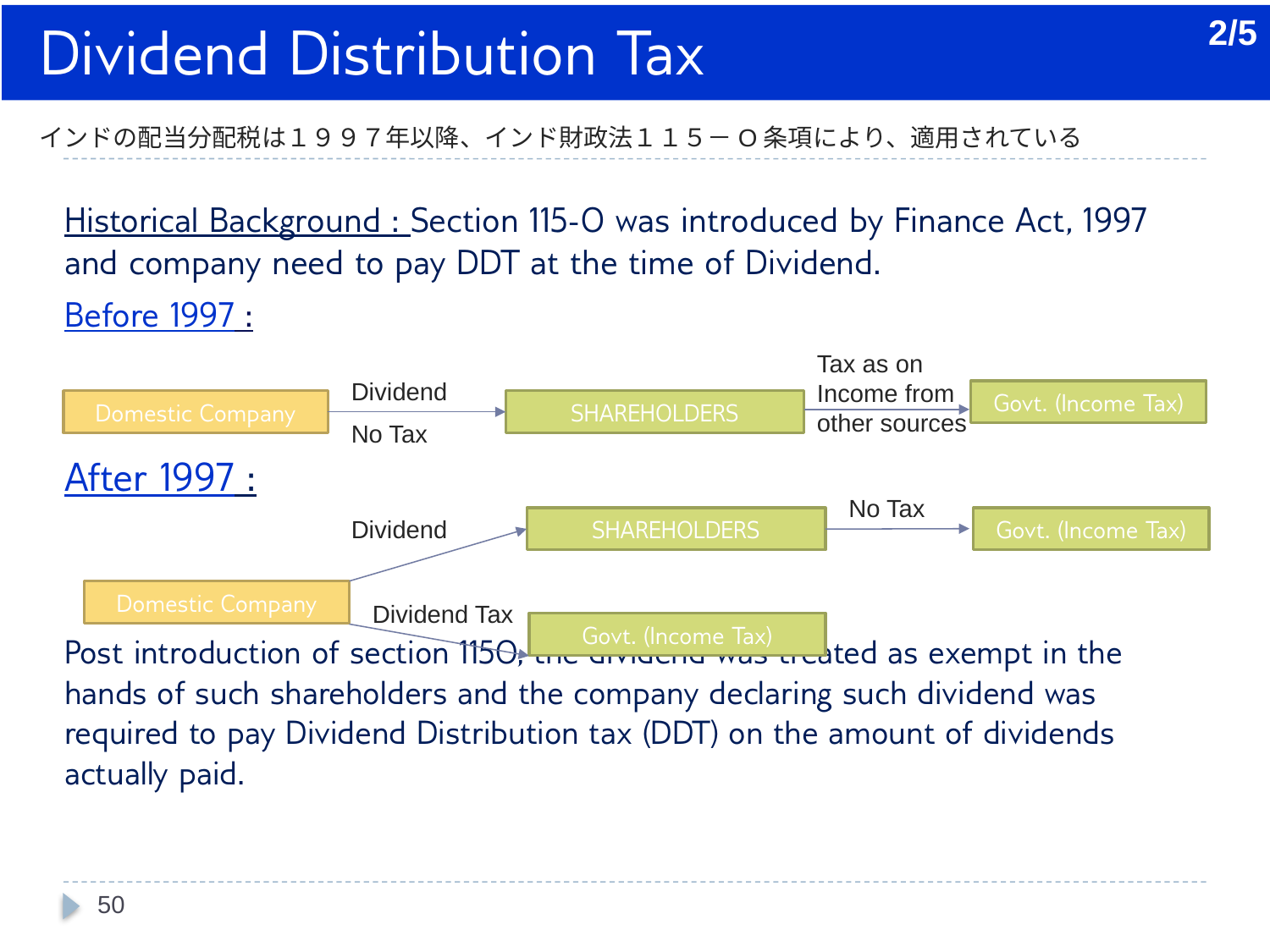

2/5
Dividend Distribution Tax
インドの配当分配税は１９９７年以降、インド財政法１１５－O条項により、適用されている
Historical Background : Section 115-O was introduced by Finance Act, 1997 and company need to pay DDT at the time of Dividend.
Before 1997 :

After 1997 :

Post introduction of section 115O, the dividend was treated as exempt in the hands of such shareholders and the company declaring such dividend was required to pay Dividend Distribution tax (DDT) on the amount of dividends actually paid.

Tax as on Income from other sources
Dividend
Govt. (Income Tax)
Domestic Company
SHAREHOLDERS
No Tax
No Tax
Dividend
SHAREHOLDERS
Govt. (Income Tax)
Domestic Company
Dividend Tax
Govt. (Income Tax)
50